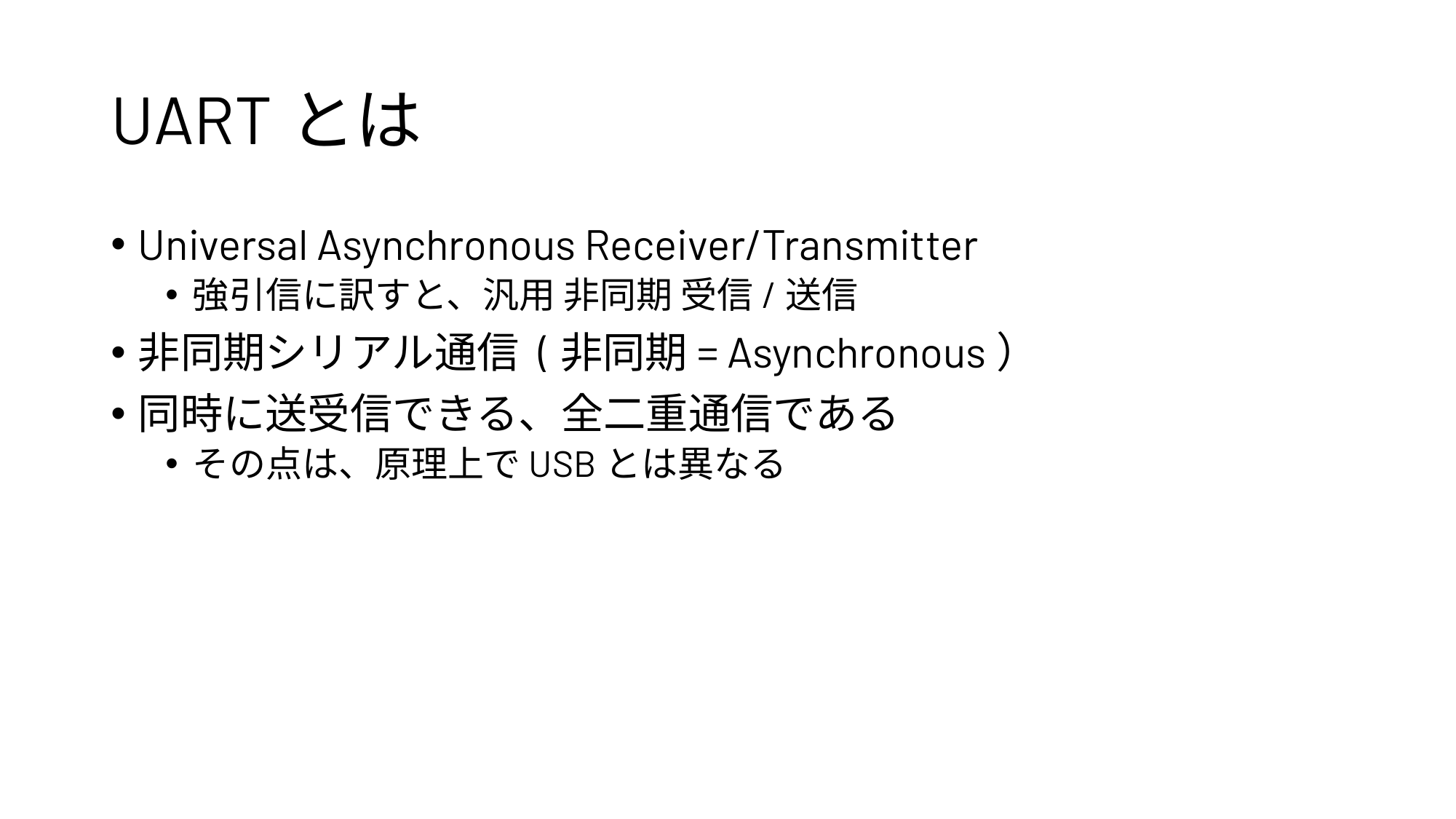

# UARTとは
Universal Asynchronous Receiver/Transmitter
強引信に訳すと、汎用 非同期 受信/送信
非同期シリアル通信 (非同期= Asynchronous）
同時に送受信できる、全二重通信である
その点は、原理上でUSBとは異なる